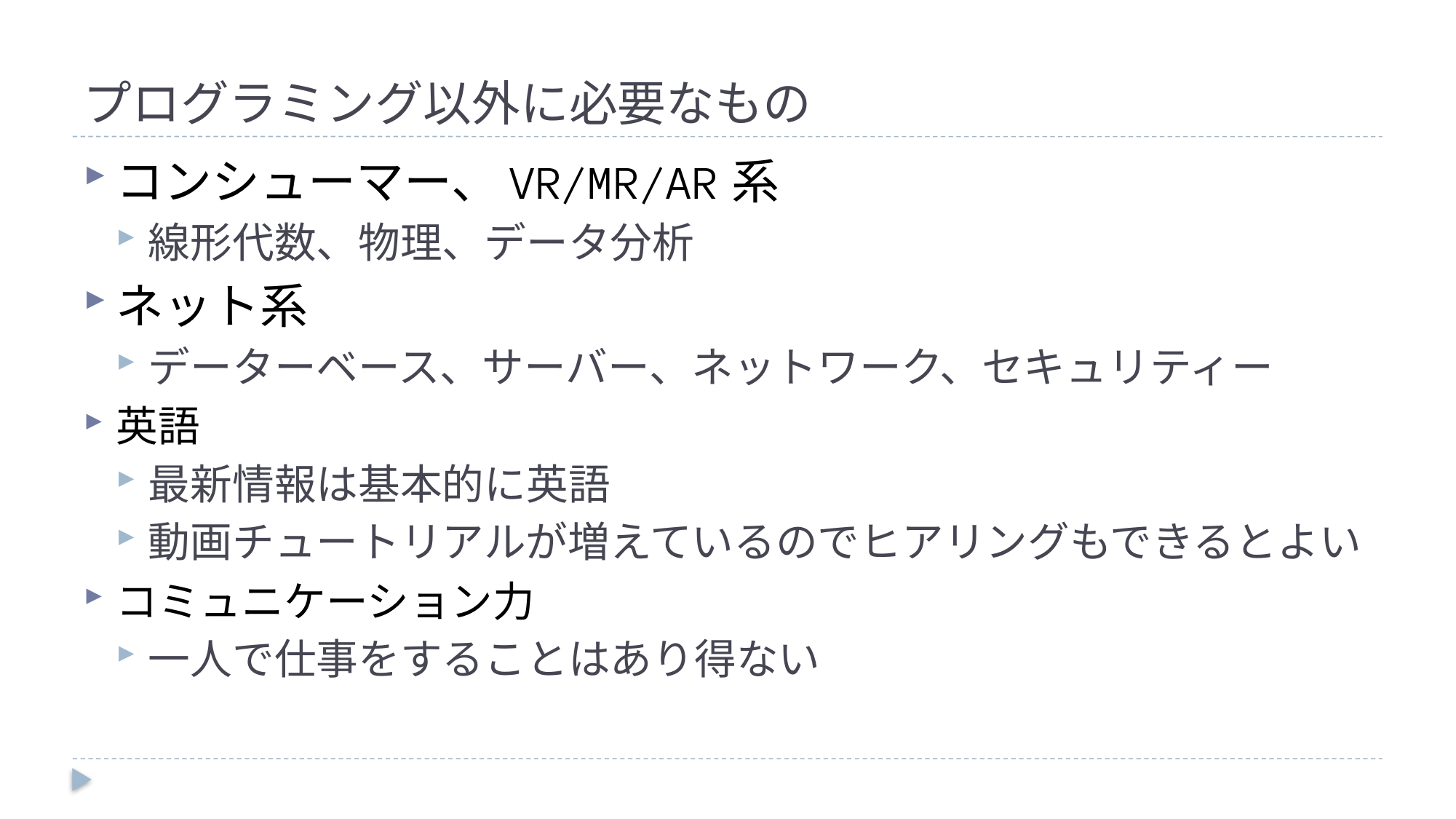

# プログラミング以外に必要なもの
コンシューマー、VR/MR/AR系
線形代数、物理、データ分析
ネット系
データーベース、サーバー、ネットワーク、セキュリティー
英語
最新情報は基本的に英語
動画チュートリアルが増えているのでヒアリングもできるとよい
コミュニケーション力
一人で仕事をすることはあり得ない